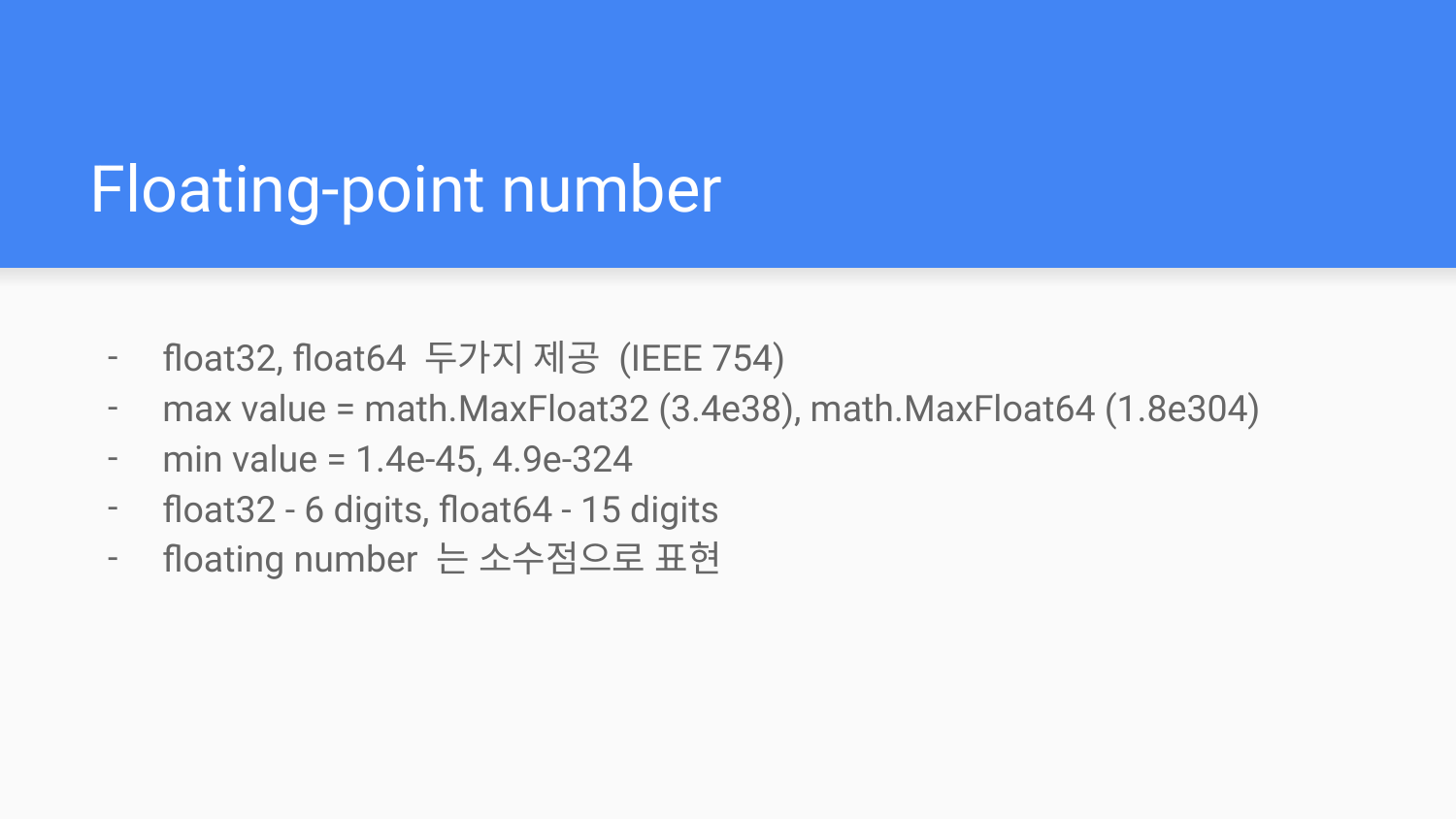

# Floating-point number
float32, float64 두가지 제공 (IEEE 754)
max value = math.MaxFloat32 (3.4e38), math.MaxFloat64 (1.8e304)
min value = 1.4e-45, 4.9e-324
float32 - 6 digits, float64 - 15 digits
floating number 는 소수점으로 표현